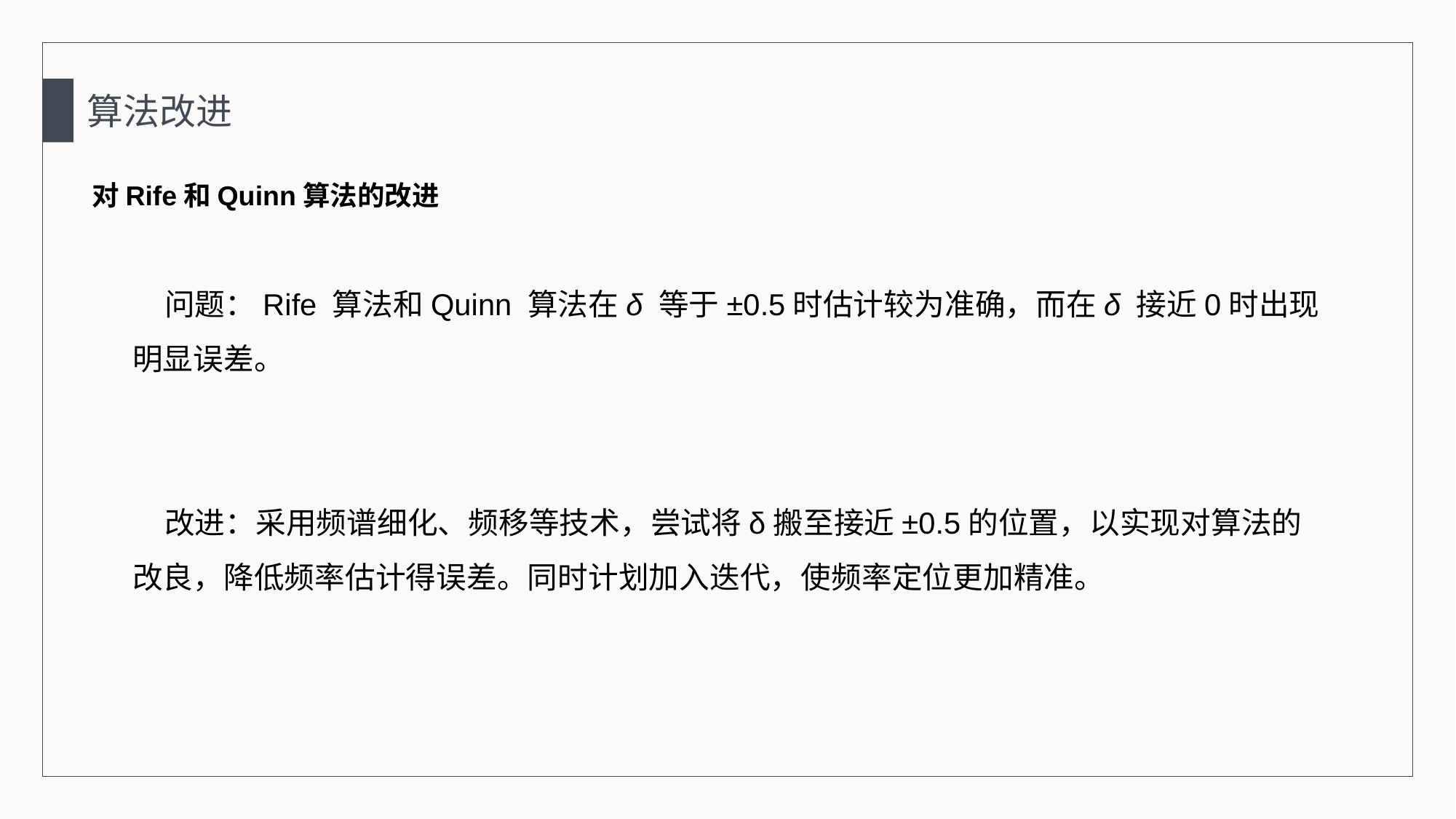

算法改进
对Rife和Quinn算法的改进

问题：Rife 算法和Quinn 算法在δ 等于±0.5时估计较为准确，而在δ 接近0时出现明显误差。

改进：采用频谱细化、频移等技术，尝试将δ搬至接近±0.5的位置，以实现对算法的改良，降低频率估计得误差。同时计划加入迭代，使频率定位更加精准。